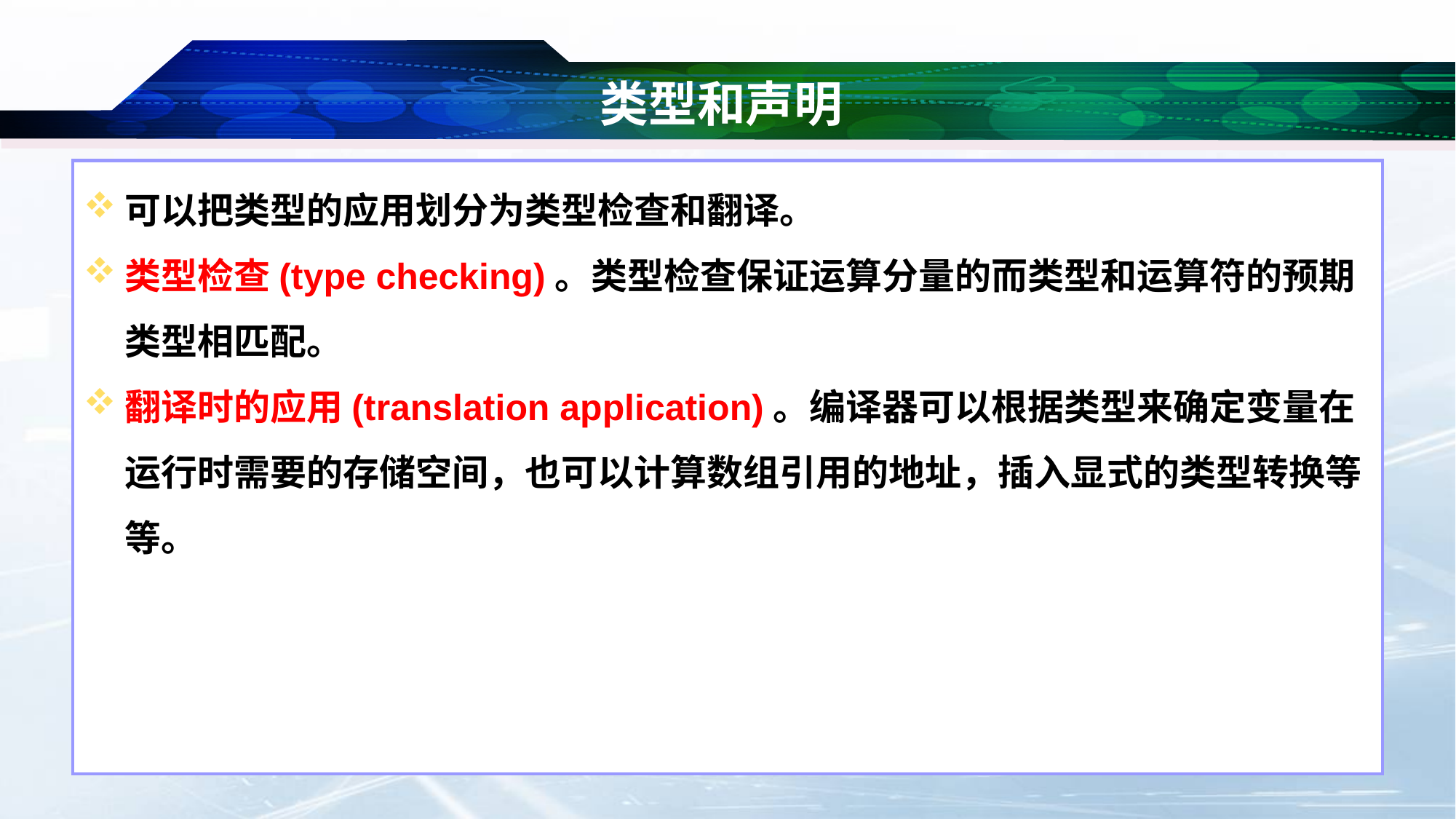

# 类型和声明
可以把类型的应用划分为类型检查和翻译。
类型检查(type checking)。类型检查保证运算分量的而类型和运算符的预期类型相匹配。
翻译时的应用(translation application)。编译器可以根据类型来确定变量在运行时需要的存储空间，也可以计算数组引用的地址，插入显式的类型转换等等。